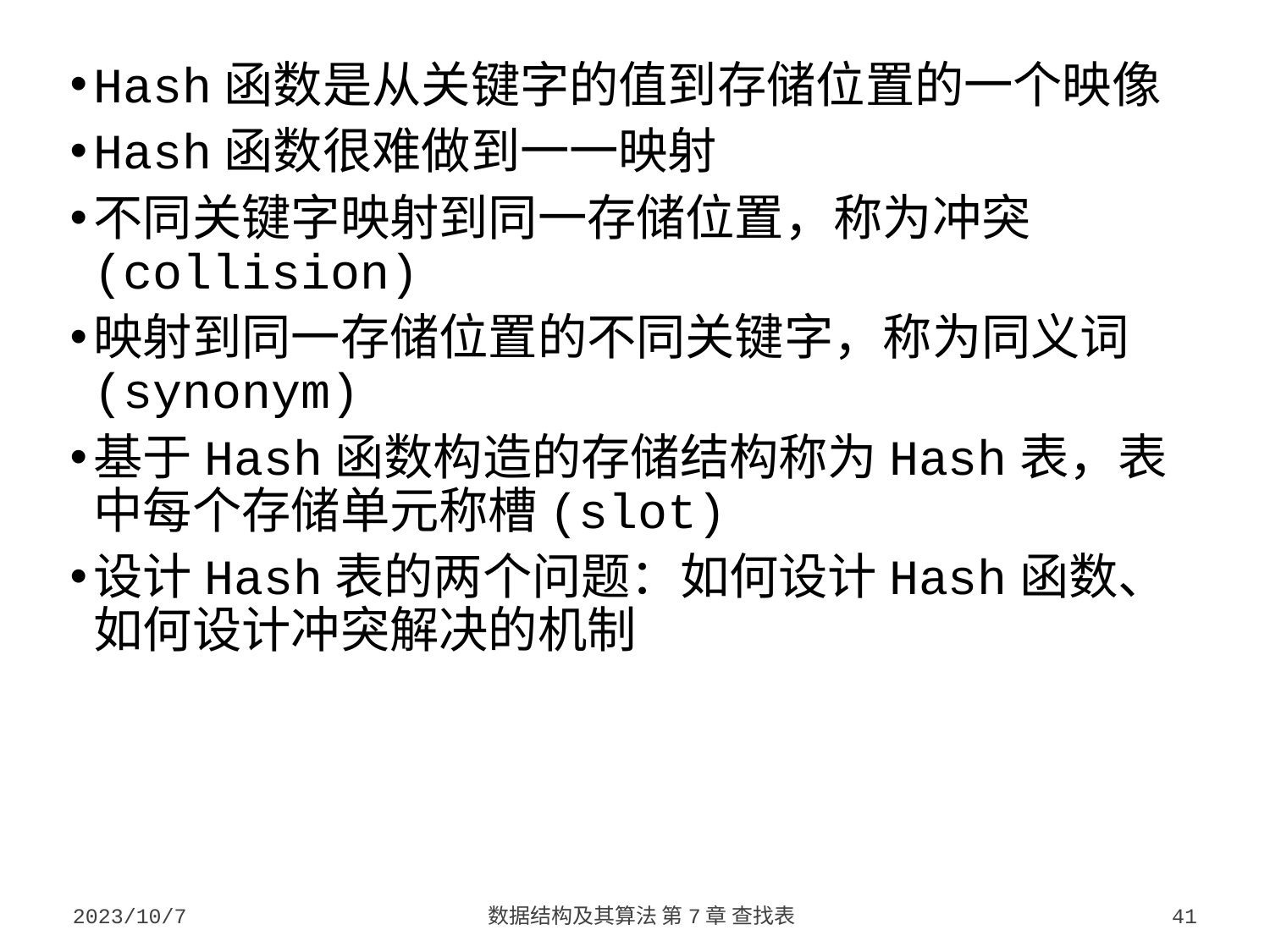

Hash函数是从关键字的值到存储位置的一个映像
Hash函数很难做到一一映射
不同关键字映射到同一存储位置，称为冲突(collision)
映射到同一存储位置的不同关键字，称为同义词(synonym)
基于Hash函数构造的存储结构称为Hash表，表中每个存储单元称槽(slot)
设计Hash表的两个问题：如何设计Hash函数、如何设计冲突解决的机制
2023/10/7
数据结构及其算法 第7章 查找表
41